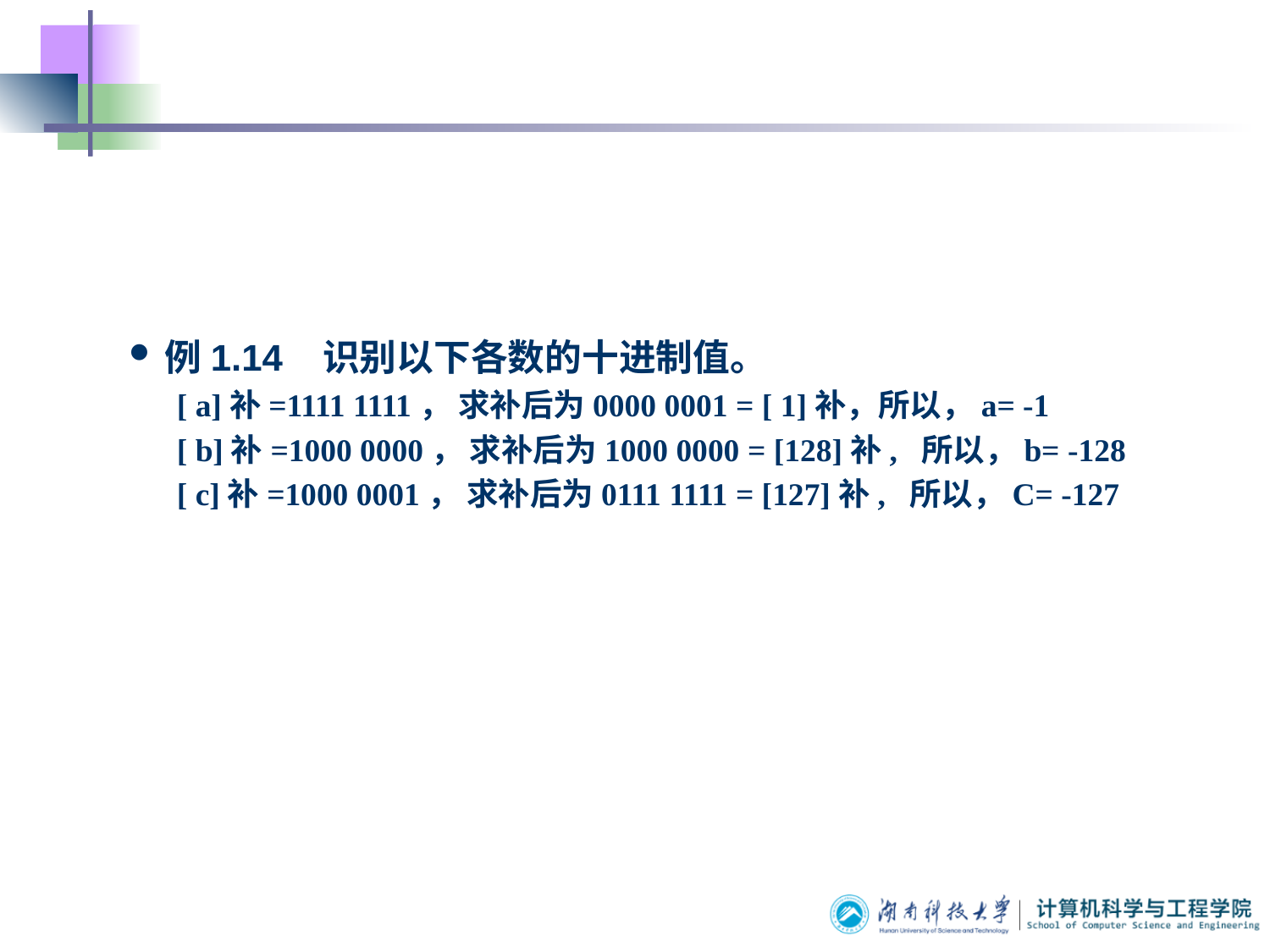

#
例1.14   识别以下各数的十进制值。
[ a]补=1111 1111， 求补后为0000 0001 = [ 1]补，所以，a= -1
[ b]补=1000 0000， 求补后为1000 0000 = [128]补,  所以，b= -128
[ c]补=1000 0001， 求补后为0111 1111 = [127]补,  所以，C= -127